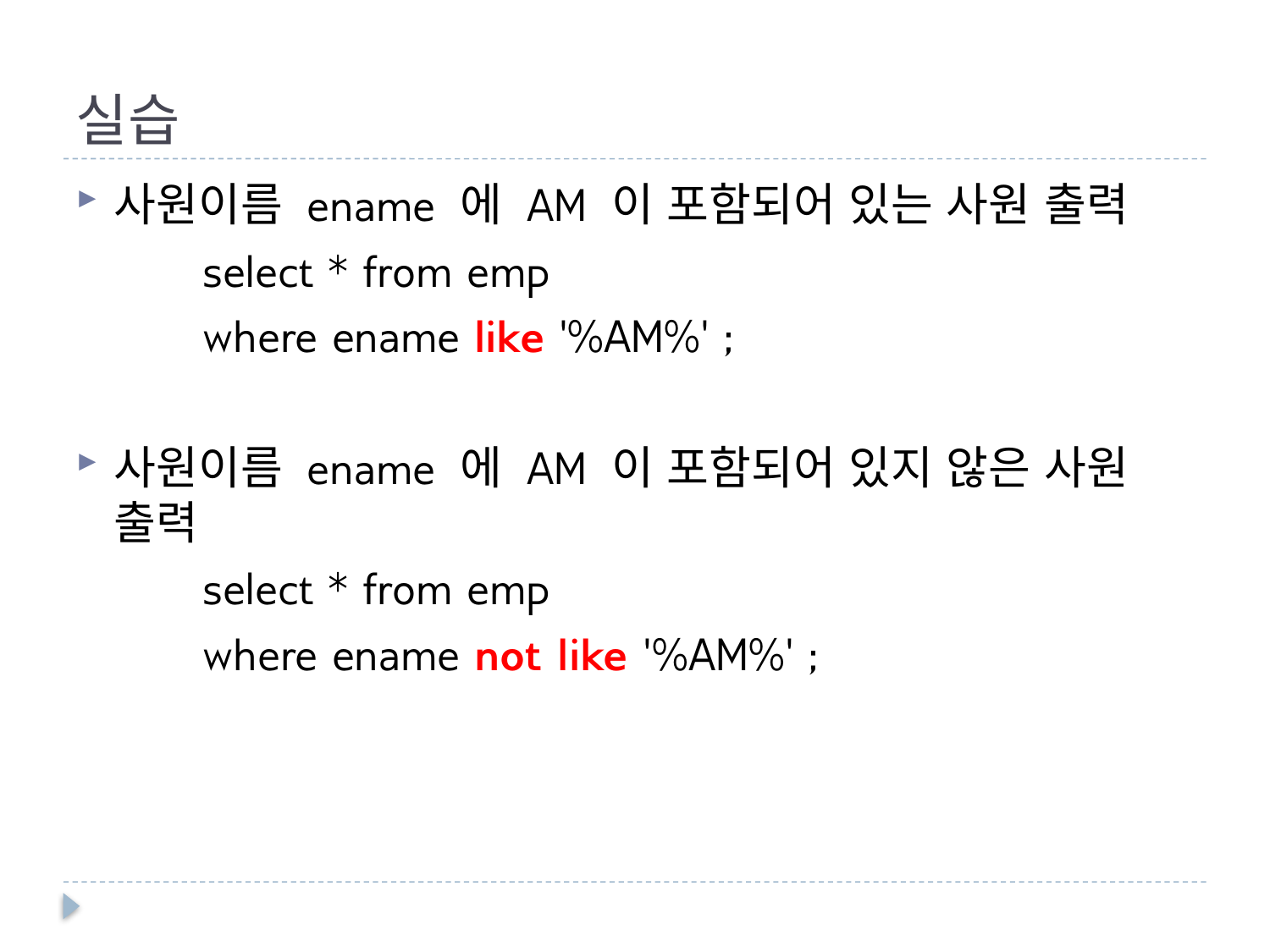

# 실습
사원이름 ename 에 AM 이 포함되어 있는 사원 출력
	select * from emp
	where ename like '%AM%' ;

사원이름 ename 에 AM 이 포함되어 있지 않은 사원 출력
	select * from emp
	where ename not like '%AM%' ;